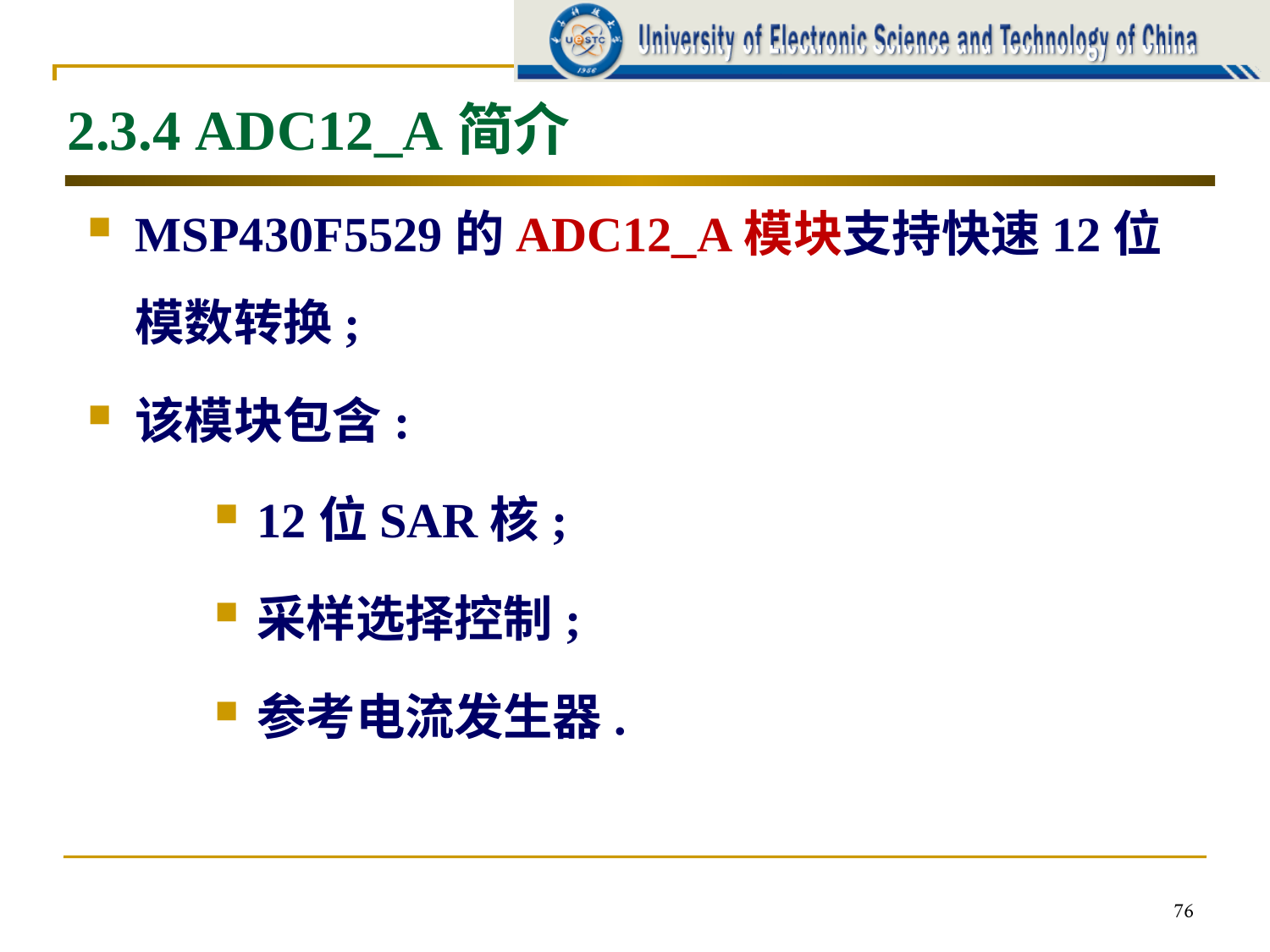

# 2.3.4 ADC12_A简介
MSP430F5529的ADC12_A模块支持快速12位模数转换;
该模块包含:
12位SAR核;
采样选择控制;
参考电流发生器.
76